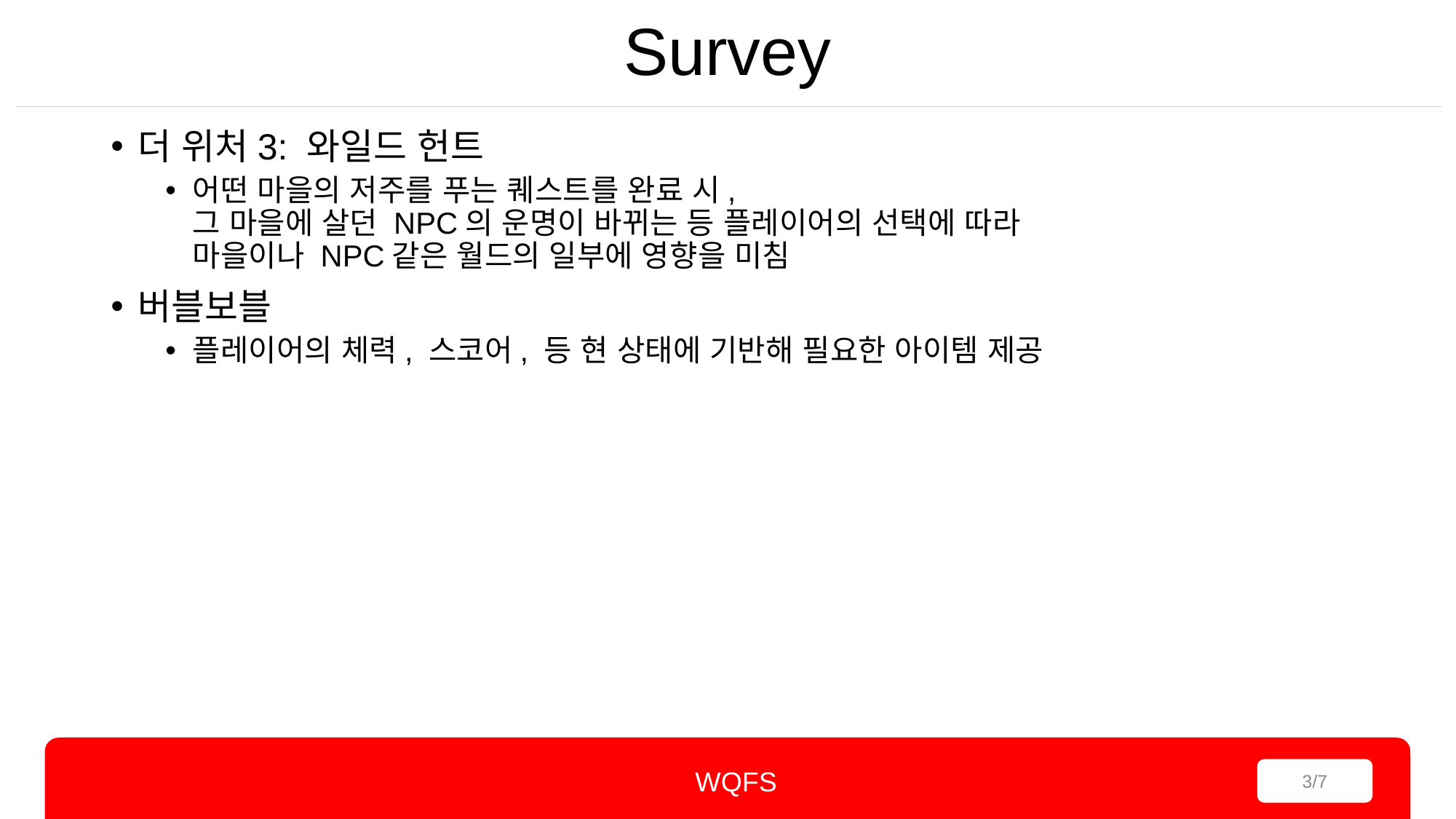

# Survey
더 위처3: 와일드 헌트
어떤 마을의 저주를 푸는 퀘스트를 완료 시,
그 마을에 살던 NPC의 운명이 바뀌는 등 플레이어의 선택에 따라
마을이나 NPC같은 월드의 일부에 영향을 미침
버블보블
플레이어의 체력, 스코어, 등 현 상태에 기반해 필요한 아이템 제공
3/7